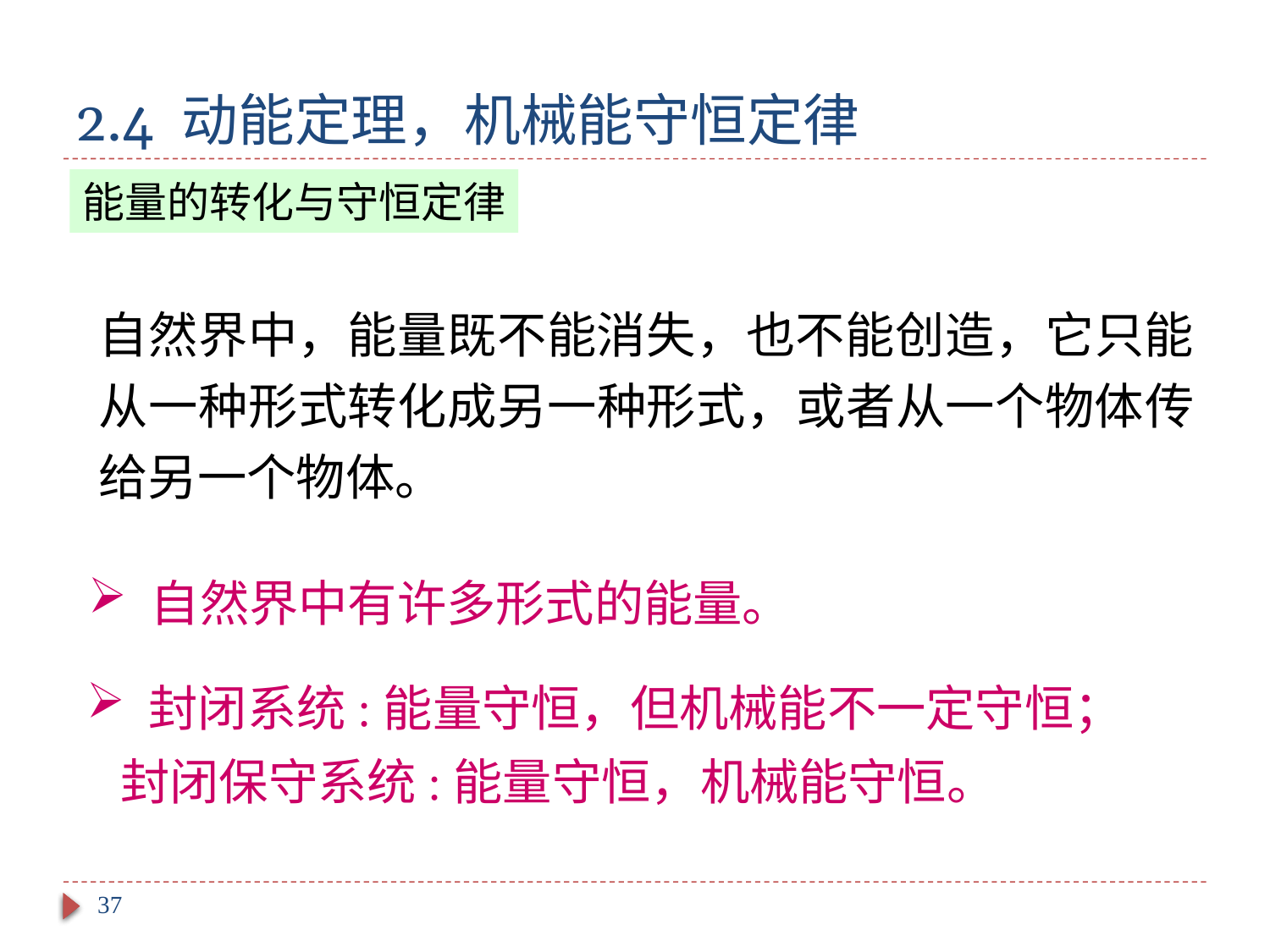

# 2.4 动能定理，机械能守恒定律
能量的转化与守恒定律
自然界中，能量既不能消失，也不能创造，它只能从一种形式转化成另一种形式，或者从一个物体传给另一个物体。
 自然界中有许多形式的能量。
 封闭系统:能量守恒，但机械能不一定守恒；
  封闭保守系统:能量守恒，机械能守恒。
37